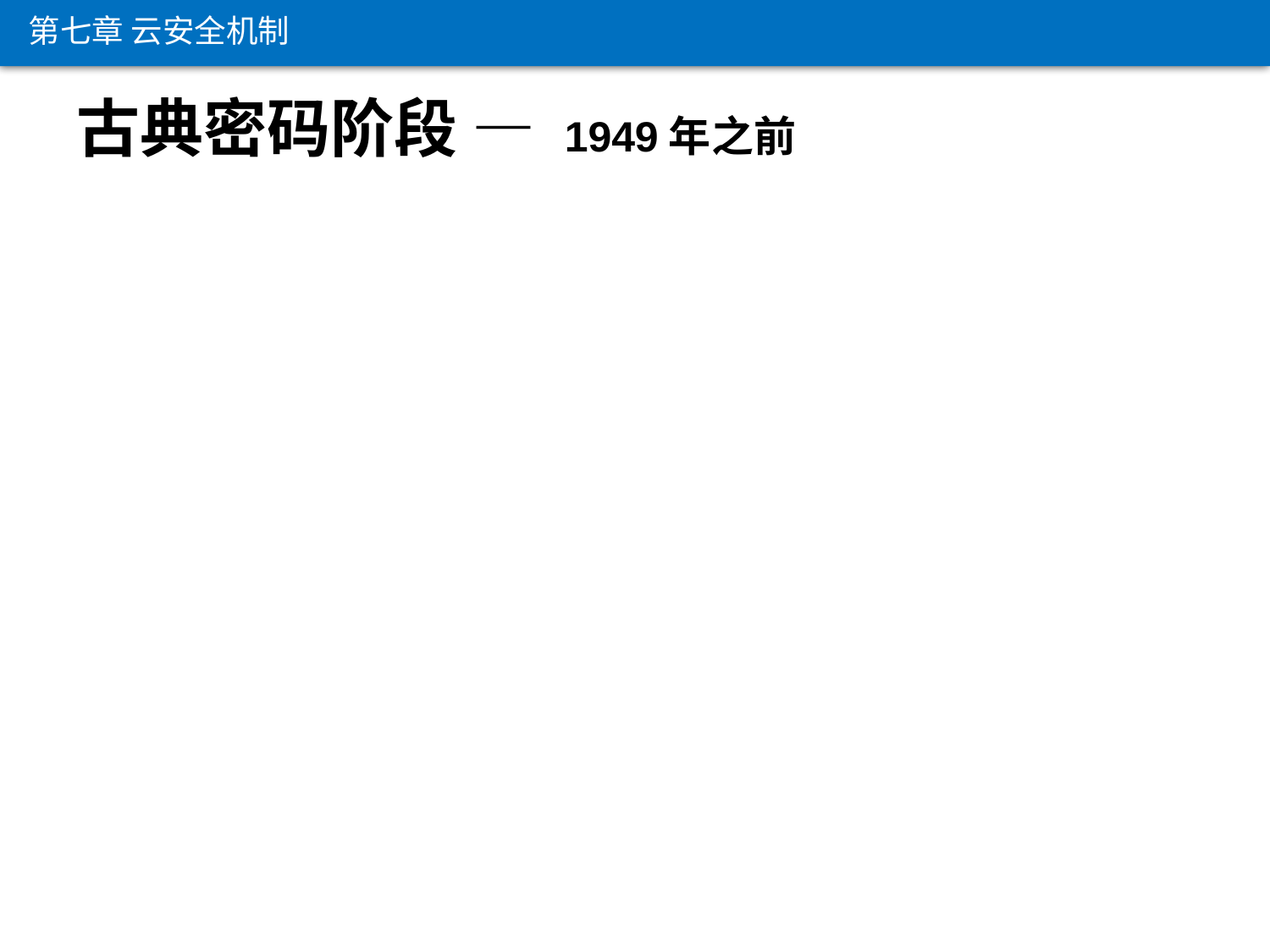

第七章 云安全机制
# 古典密码阶段 — 1949年之前
20